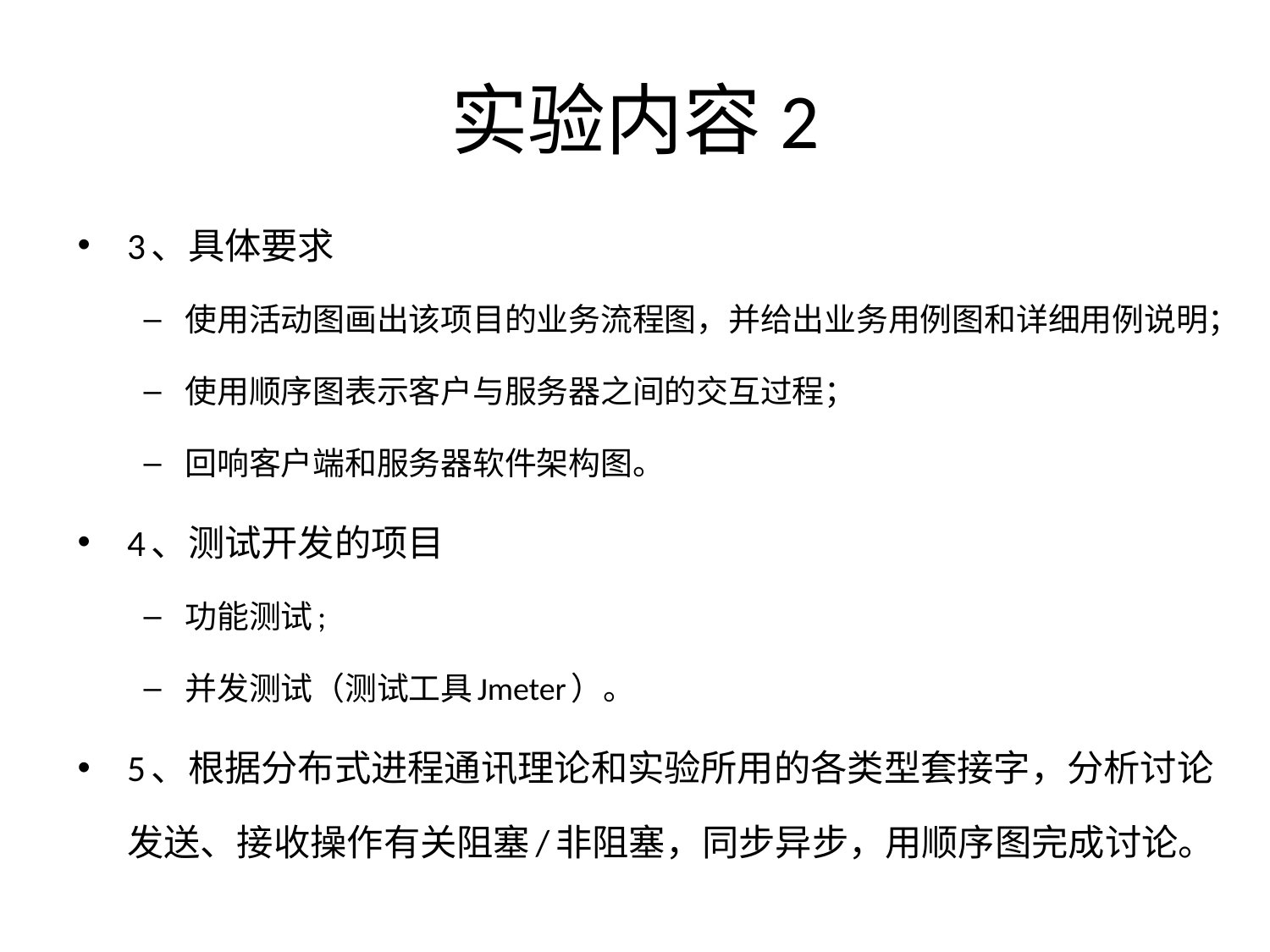

# 实验内容2
3、具体要求
使用活动图画出该项目的业务流程图，并给出业务用例图和详细用例说明；
使用顺序图表示客户与服务器之间的交互过程；
回响客户端和服务器软件架构图。
4、测试开发的项目
功能测试;
并发测试（测试工具Jmeter）。
5、根据分布式进程通讯理论和实验所用的各类型套接字，分析讨论发送、接收操作有关阻塞/非阻塞，同步异步，用顺序图完成讨论。